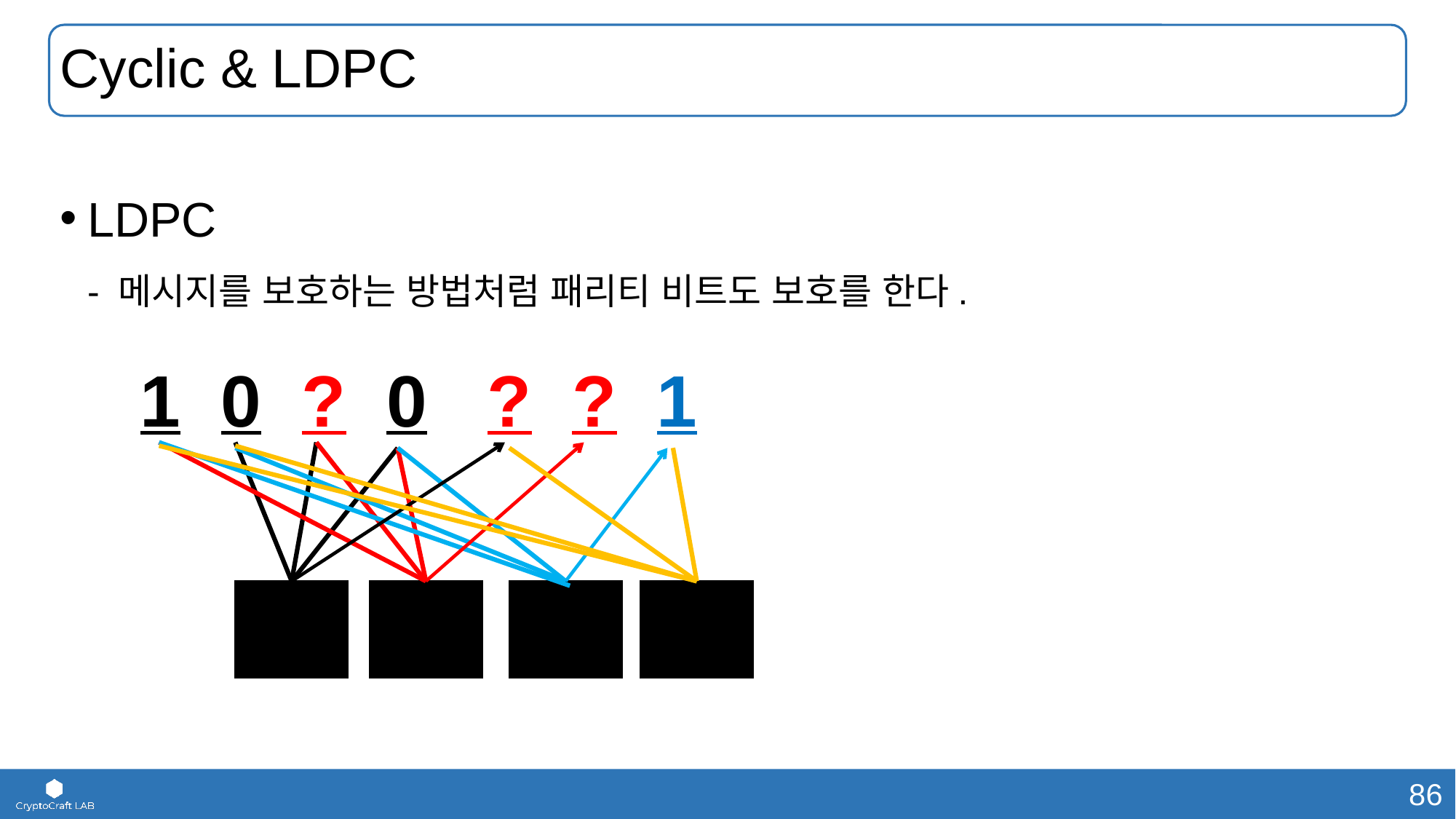

# Cyclic & LDPC
LDPC
- 메시지를 보호하는 방법처럼 패리티 비트도 보호를 한다.
1  0  ?  0   ?  ?  1